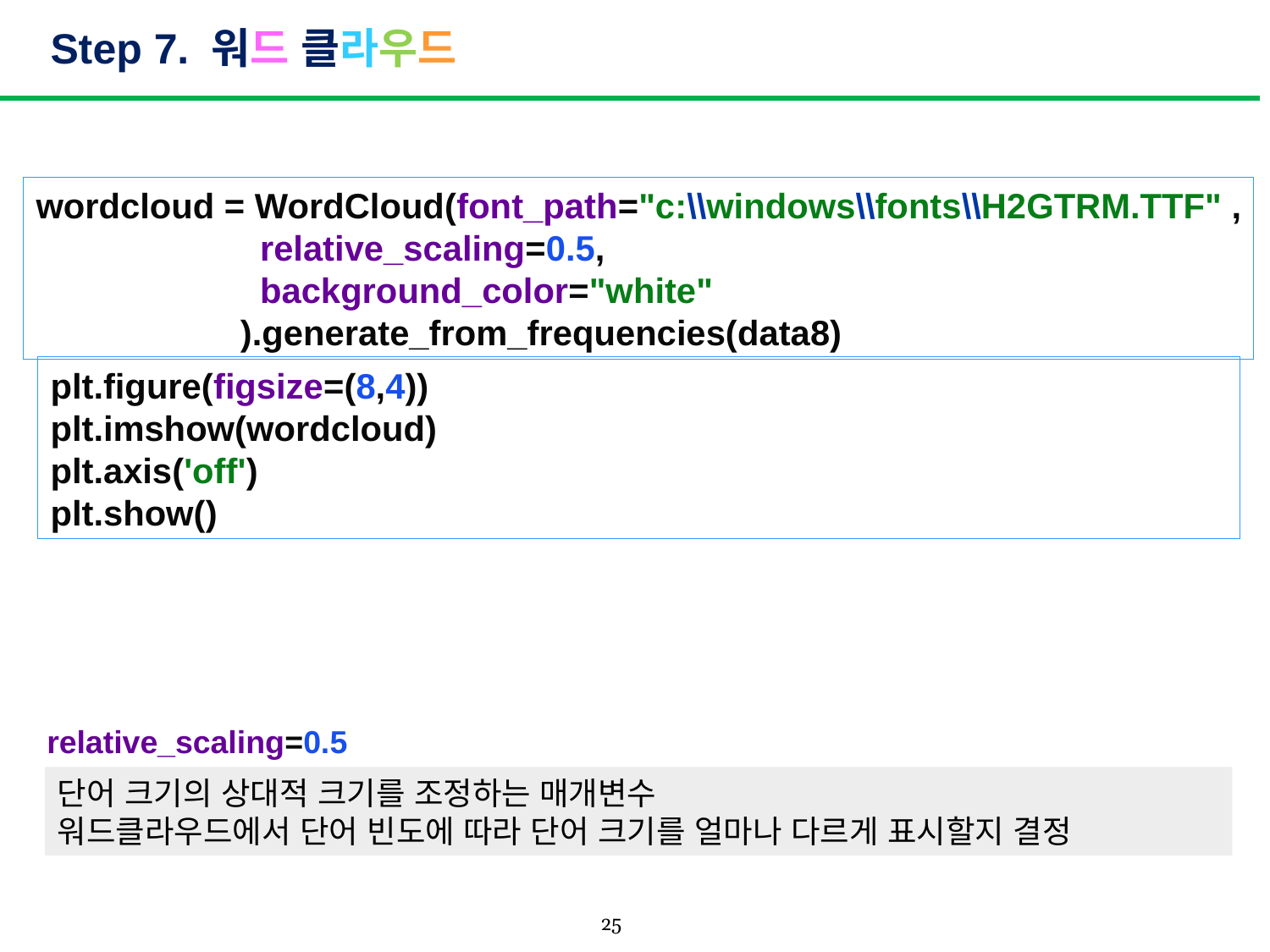

# Step 7. 워드 클라우드
wordcloud = WordCloud(font_path="c:\\windows\\fonts\\H2GTRM.TTF" ,
                       relative_scaling=0.5,
                       background_color="white"
                     ).generate_from_frequencies(data8)
plt.figure(figsize=(8,4))
plt.imshow(wordcloud)
plt.axis('off')
plt.show()
relative_scaling=0.5
단어 크기의 상대적 크기를 조정하는 매개변수
워드클라우드에서 단어 빈도에 따라 단어 크기를 얼마나 다르게 표시할지 결정
25